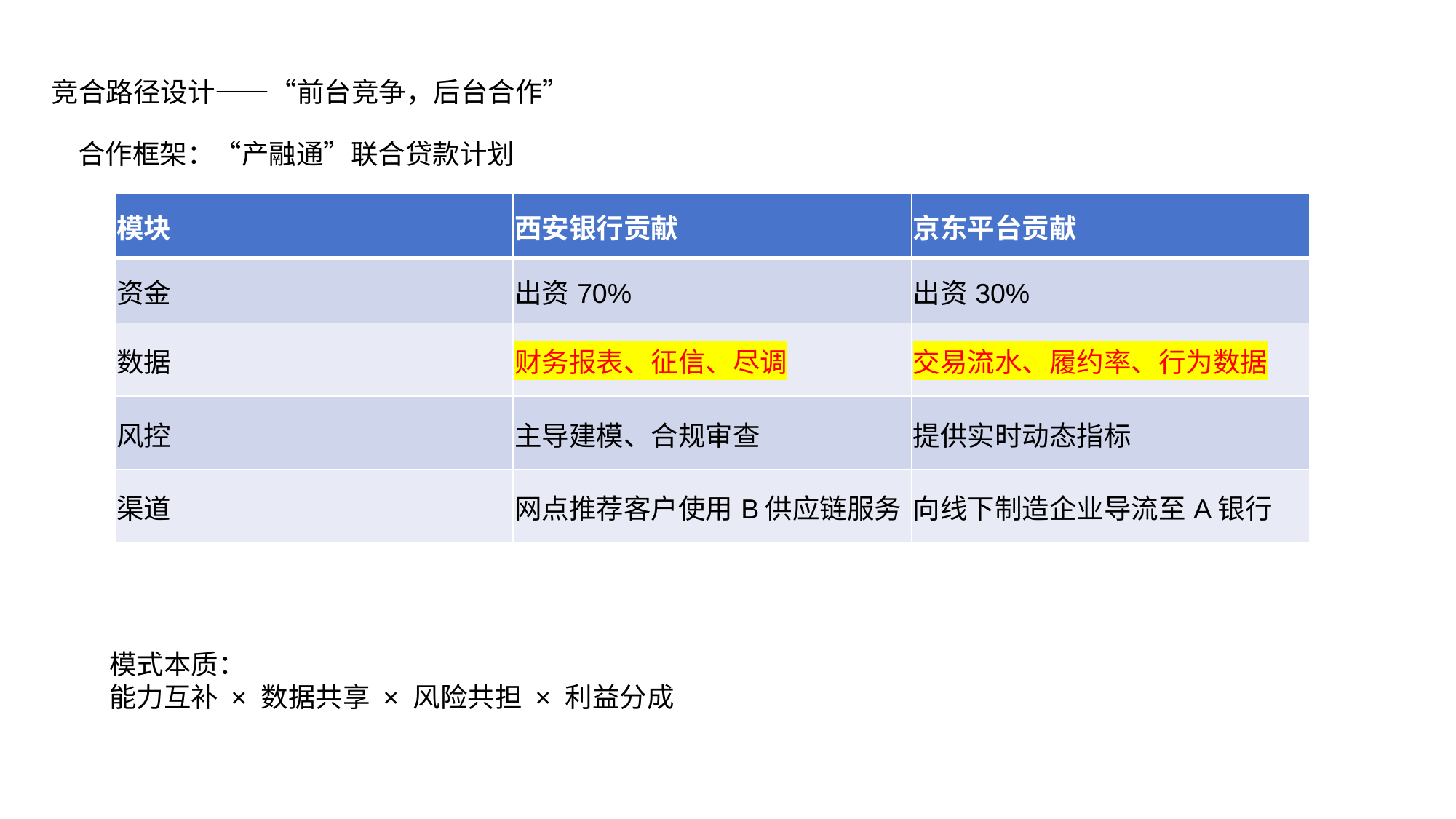

竞合路径设计——“前台竞争，后台合作”
合作框架：“产融通”联合贷款计划
| 模块 | 西安银行贡献 | 京东平台贡献 |
| --- | --- | --- |
| 资金 | 出资70% | 出资30% |
| 数据 | 财务报表、征信、尽调 | 交易流水、履约率、行为数据 |
| 风控 | 主导建模、合规审查 | 提供实时动态指标 |
| 渠道 | 网点推荐客户使用B供应链服务 | 向线下制造企业导流至A银行 |
模式本质：
能力互补 × 数据共享 × 风险共担 × 利益分成